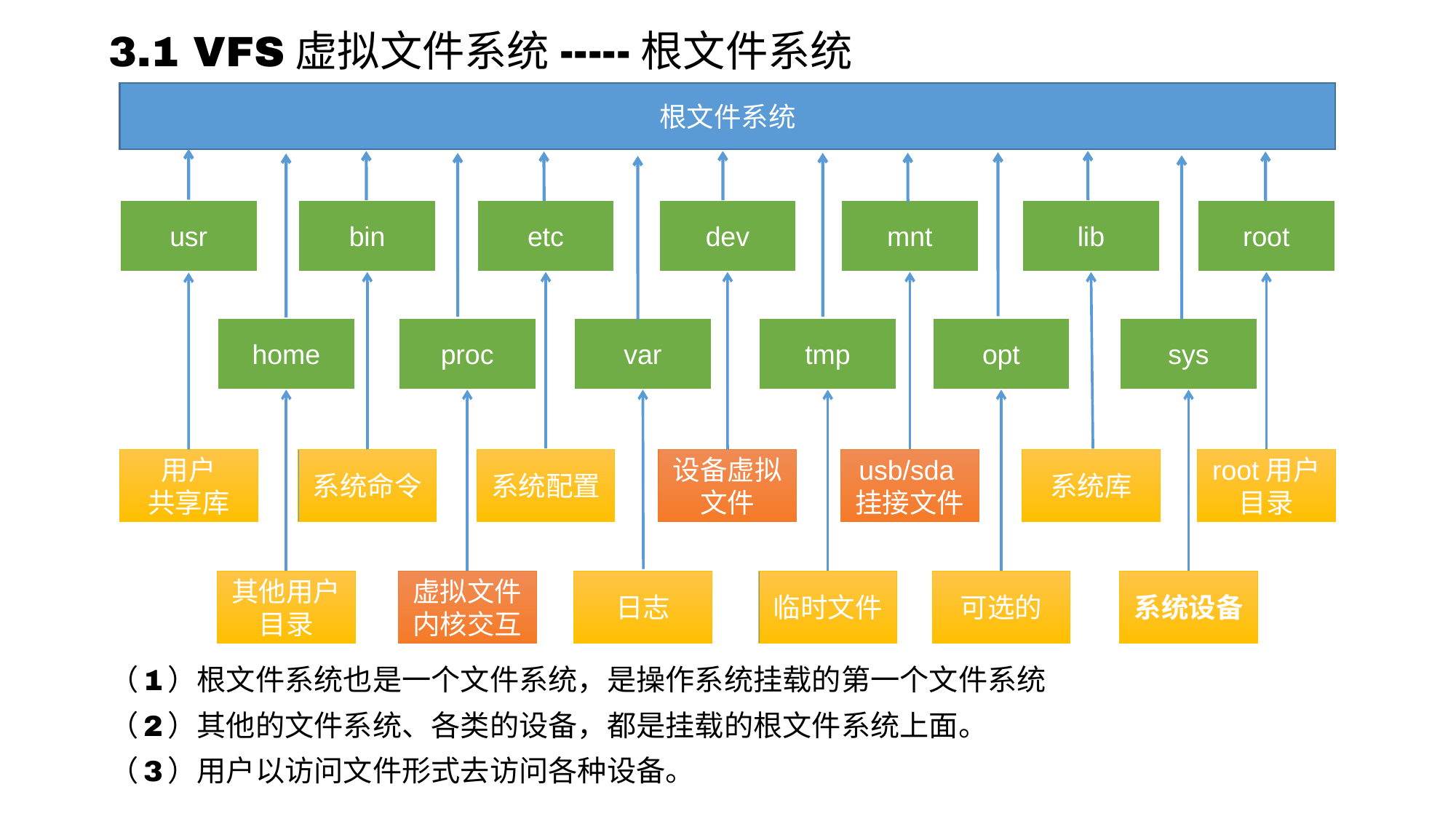

3.1 VFS虚拟文件系统-----根文件系统
根文件系统
usr
bin
etc
dev
mnt
lib
root
home
proc
var
tmp
opt
sys
用户
共享库
系统命令
系统配置
设备虚拟文件
usb/sda挂接文件
系统库
root用户目录
其他用户目录
虚拟文件内核交互
日志
临时文件
可选的
系统设备
（1）根文件系统也是一个文件系统，是操作系统挂载的第一个文件系统
（2）其他的文件系统、各类的设备，都是挂载的根文件系统上面。
（3）用户以访问文件形式去访问各种设备。